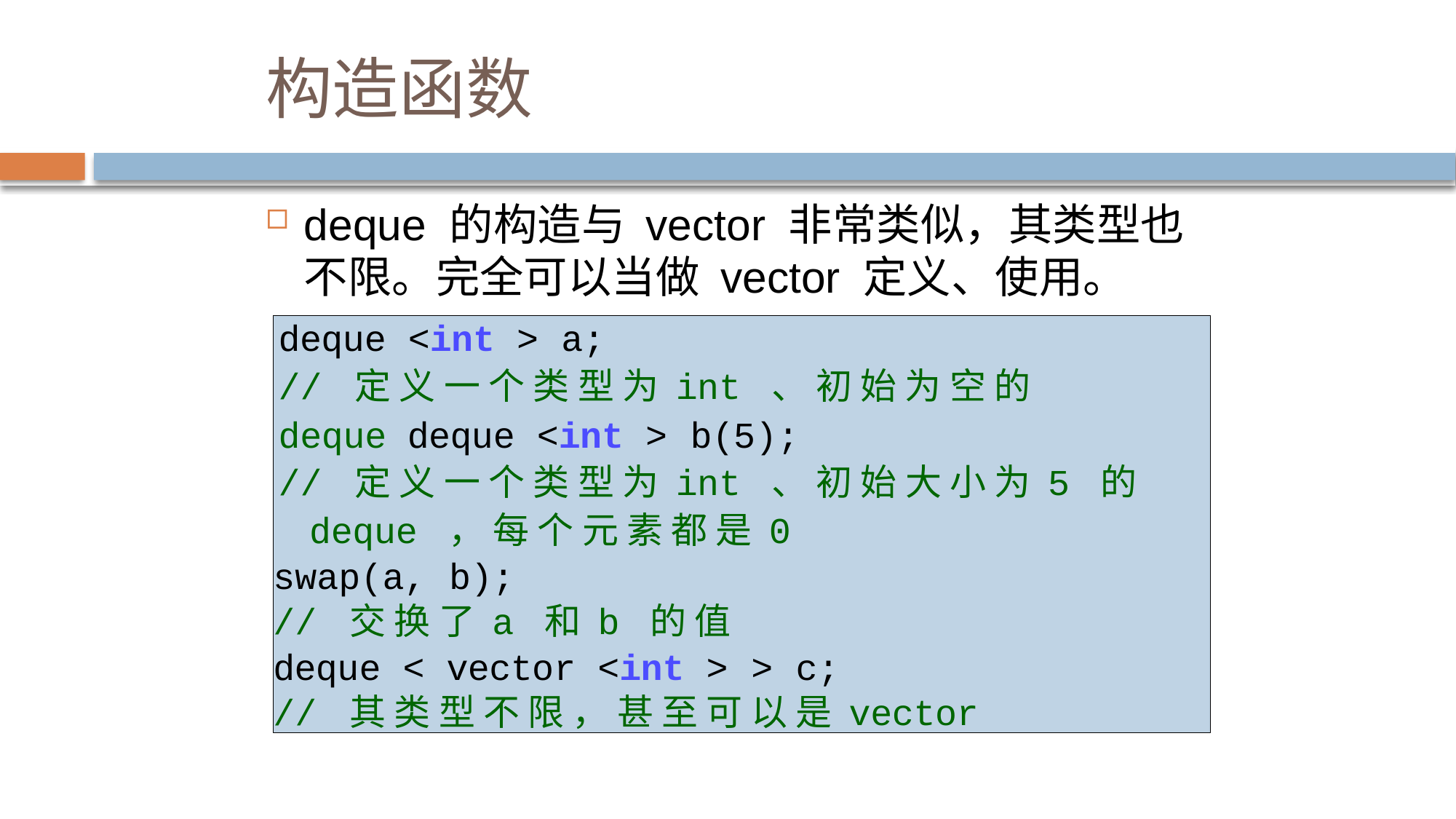

# 构造函数
deque 的构造与 vector 非常类似，其类型也不限。完全可以当做 vector 定义、使用。
deque <int > a;
// 定 义 一 个 类 型 为 int 、 初 始 为 空 的 deque deque <int > b(5);
// 定 义 一 个 类 型 为 int 、 初 始 大 小 为 5 的 deque ， 每 个 元 素 都 是 0
swap(a, b);
// 交 换 了 a 和 b 的 值
deque < vector <int > > c;
// 其 类 型 不 限 ， 甚 至 可 以 是 vector